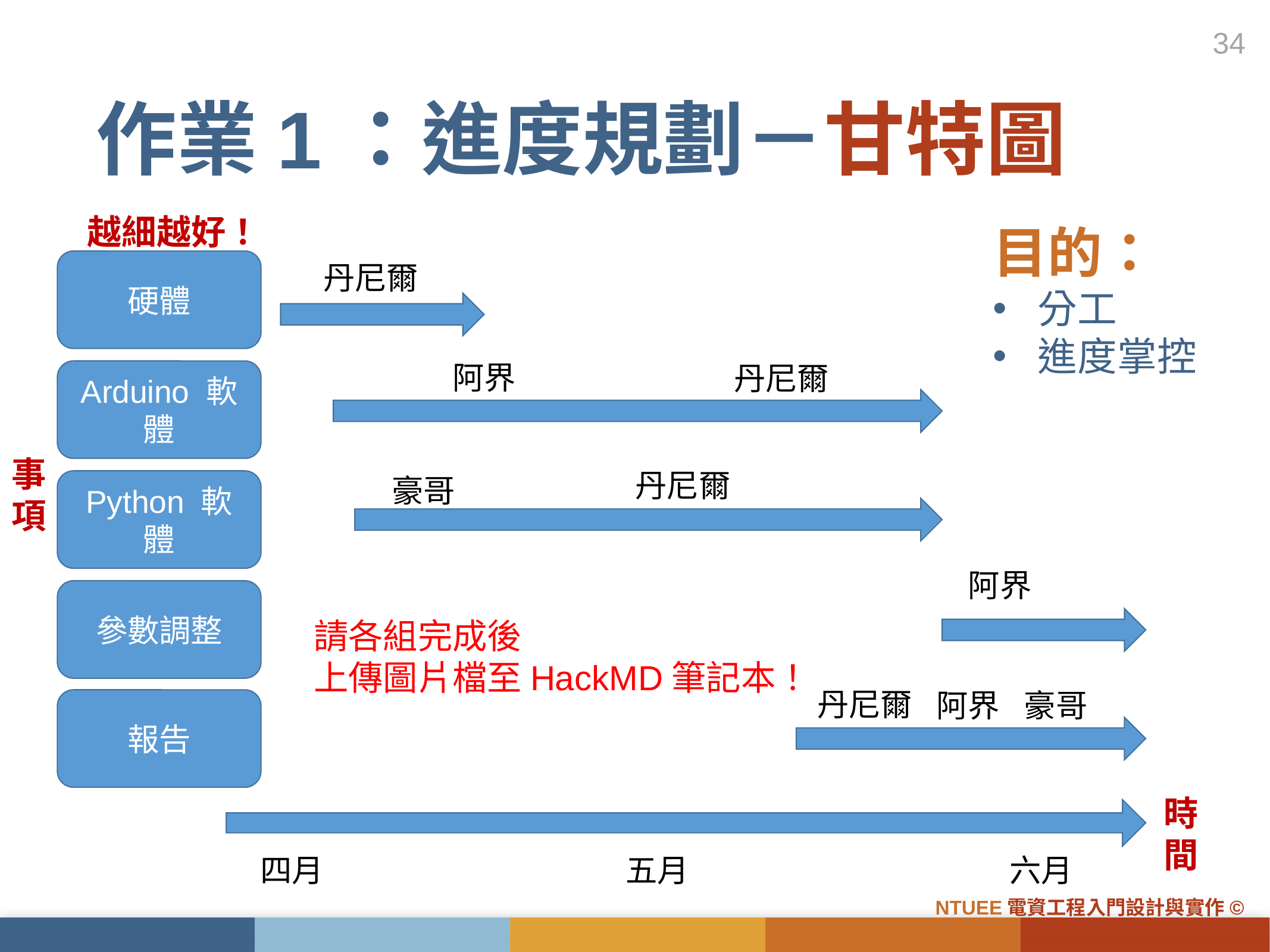

34
# 作業1：進度規劃－甘特圖
越細越好！
目的：
分工
進度掌控
硬體
丹尼爾

阿界
丹尼爾
Arduino 軟體

事項
丹尼爾
豪哥
Python 軟體

阿界
參數調整

請各組完成後
上傳圖片檔至HackMD筆記本！
丹尼爾
豪哥
阿界
報告

時間

六月
四月
五月